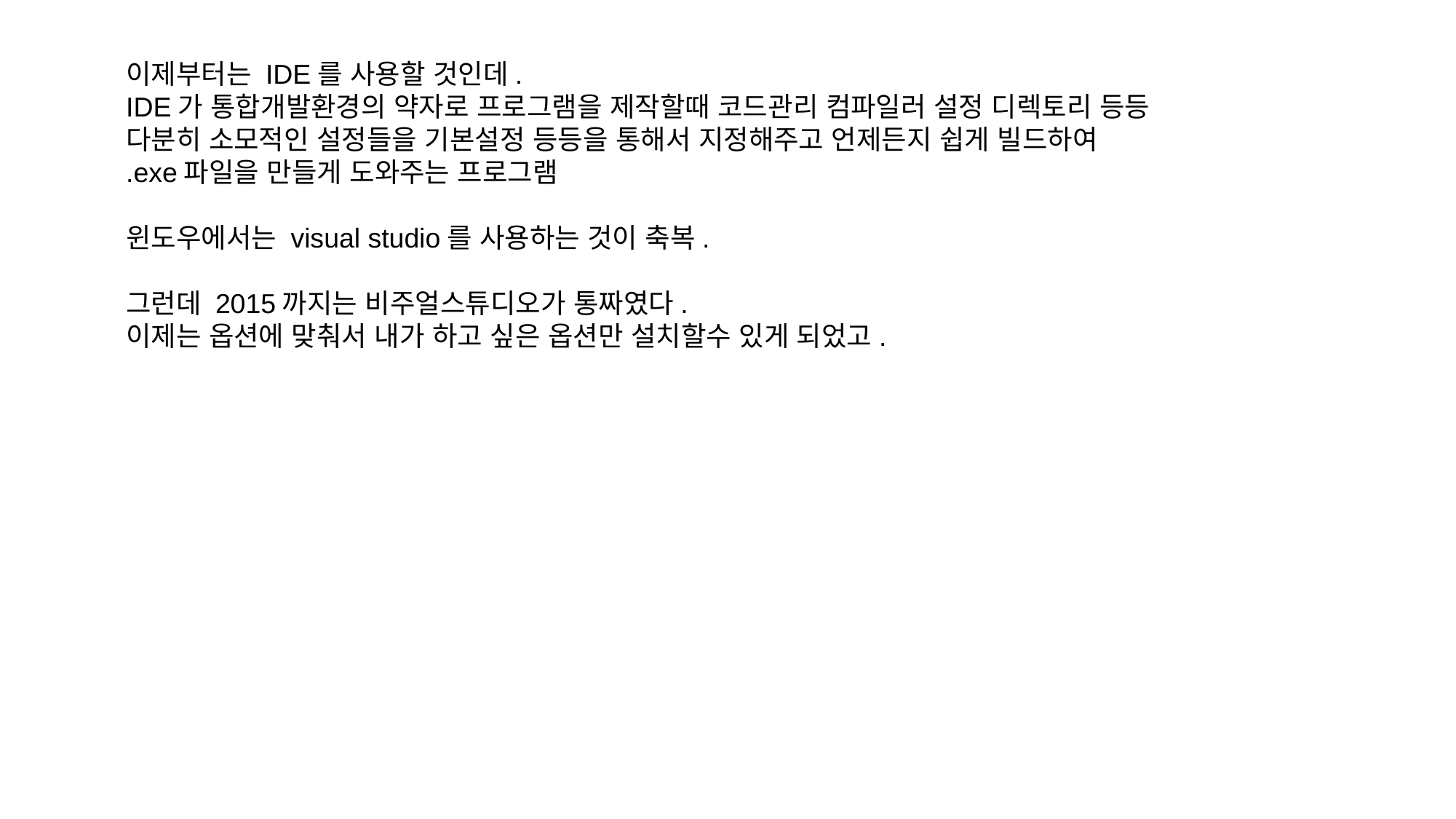

이제부터는 IDE를 사용할 것인데.
IDE가 통합개발환경의 약자로 프로그램을 제작할때 코드관리 컴파일러 설정 디렉토리 등등
다분히 소모적인 설정들을 기본설정 등등을 통해서 지정해주고 언제든지 쉽게 빌드하여
.exe파일을 만들게 도와주는 프로그램

윈도우에서는 visual studio를 사용하는 것이 축복.

그런데 2015까지는 비주얼스튜디오가 통짜였다.
이제는 옵션에 맞춰서 내가 하고 싶은 옵션만 설치할수 있게 되었고.